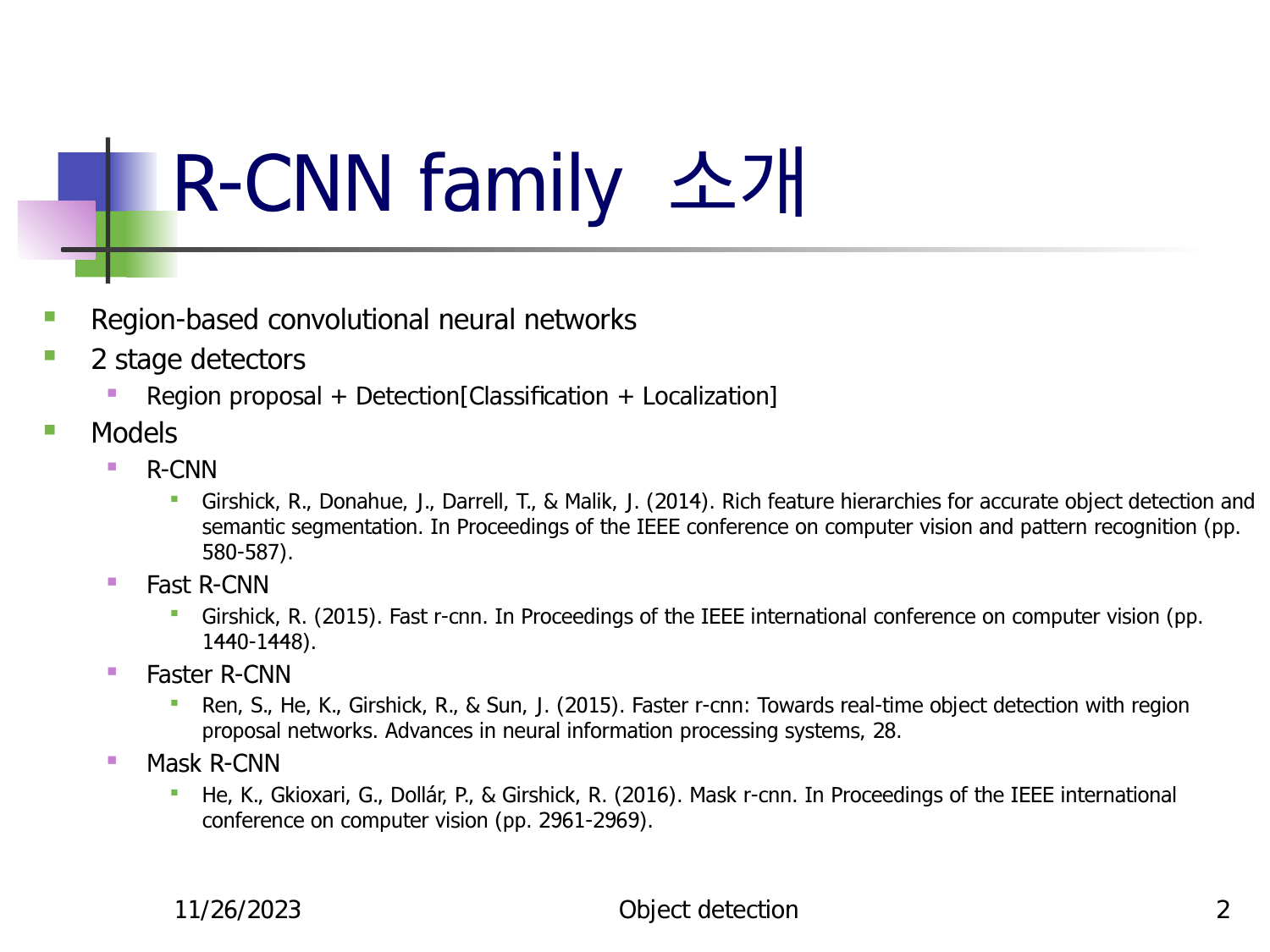

# R-CNN family 소개
Region-based convolutional neural networks
2 stage detectors
Region proposal + Detection[Classification + Localization]
Models
R-CNN
Girshick, R., Donahue, J., Darrell, T., & Malik, J. (2014). Rich feature hierarchies for accurate object detection and semantic segmentation. In Proceedings of the IEEE conference on computer vision and pattern recognition (pp. 580-587).
Fast R-CNN
Girshick, R. (2015). Fast r-cnn. In Proceedings of the IEEE international conference on computer vision (pp. 1440-1448).
Faster R-CNN
Ren, S., He, K., Girshick, R., & Sun, J. (2015). Faster r-cnn: Towards real-time object detection with region proposal networks. Advances in neural information processing systems, 28.
Mask R-CNN
He, K., Gkioxari, G., Dollár, P., & Girshick, R. (2016). Mask r-cnn. In Proceedings of the IEEE international conference on computer vision (pp. 2961-2969).
11/26/2023
Object detection
2